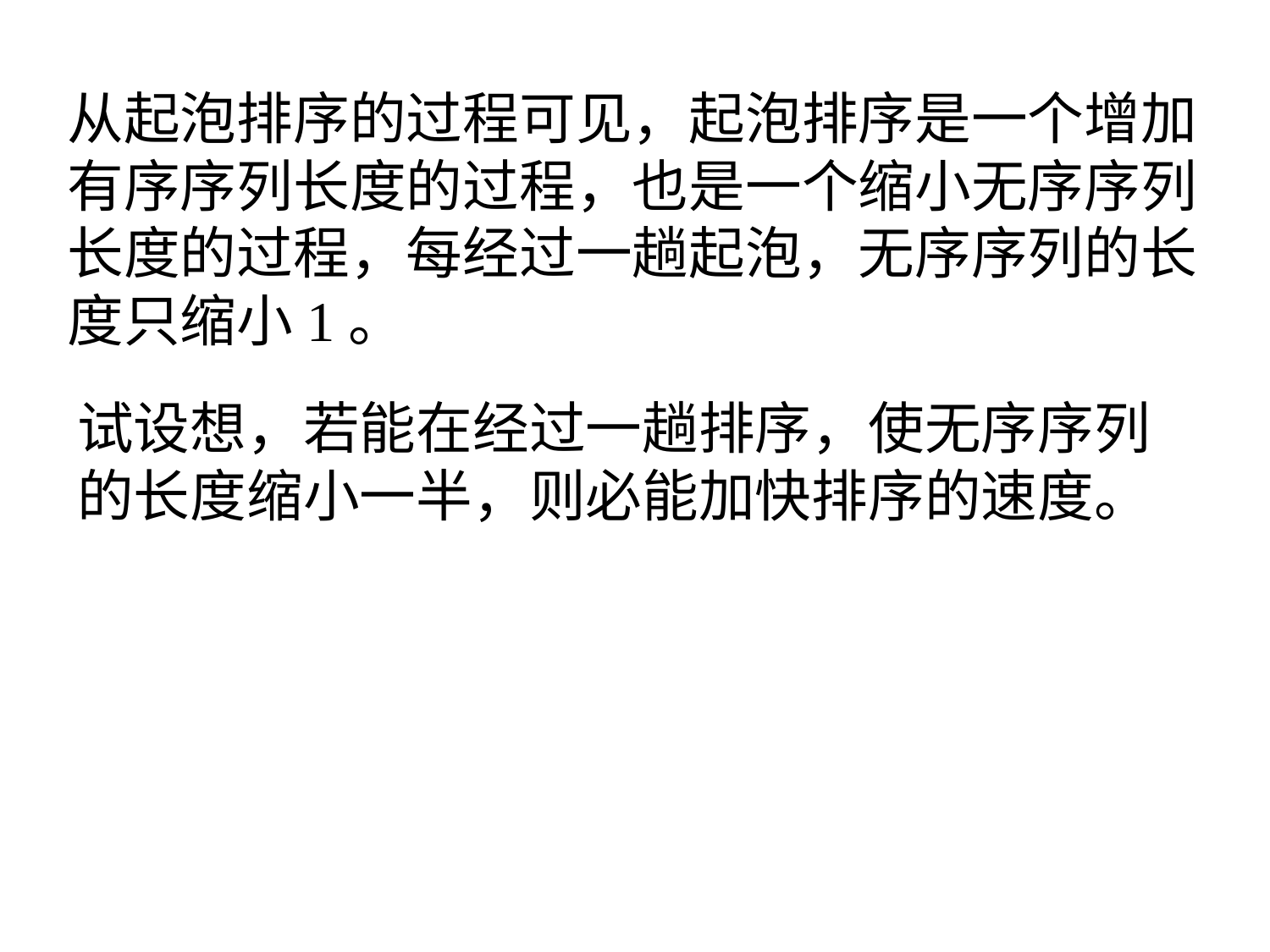

从起泡排序的过程可见，起泡排序是一个增加有序序列长度的过程，也是一个缩小无序序列长度的过程，每经过一趟起泡，无序序列的长度只缩小1。

试设想，若能在经过一趟排序，使无序序列的长度缩小一半，则必能加快排序的速度。